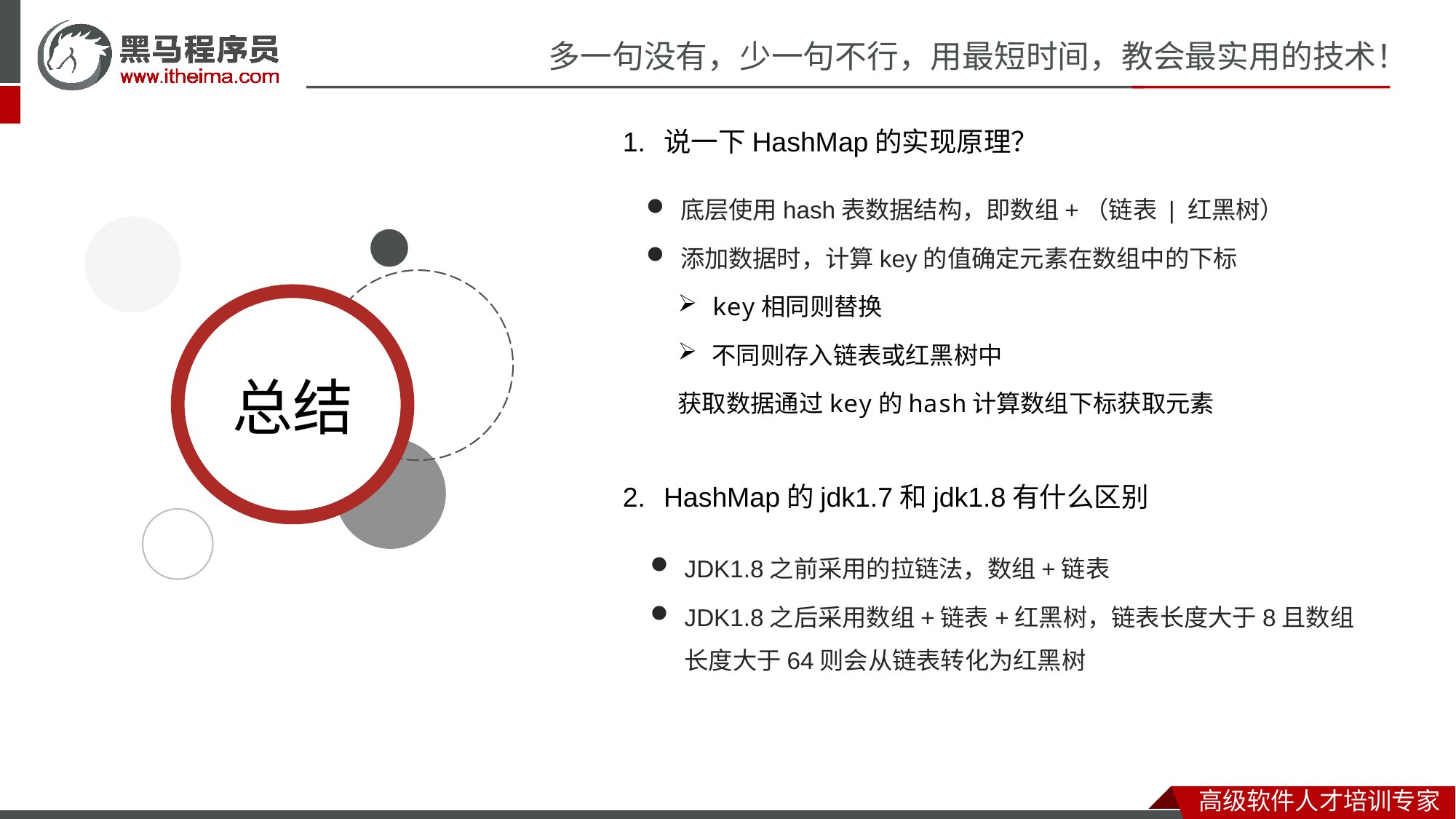

说一下HashMap的实现原理？

HashMap的jdk1.7和jdk1.8有什么区别

底层使用hash表数据结构，即数组+（链表 | 红黑树）
添加数据时，计算key的值确定元素在数组中的下标
key相同则替换
不同则存入链表或红黑树中
获取数据通过key的hash计算数组下标获取元素
JDK1.8之前采用的拉链法，数组+链表
JDK1.8之后采用数组+链表+红黑树，链表长度大于8且数组长度大于64则会从链表转化为红黑树